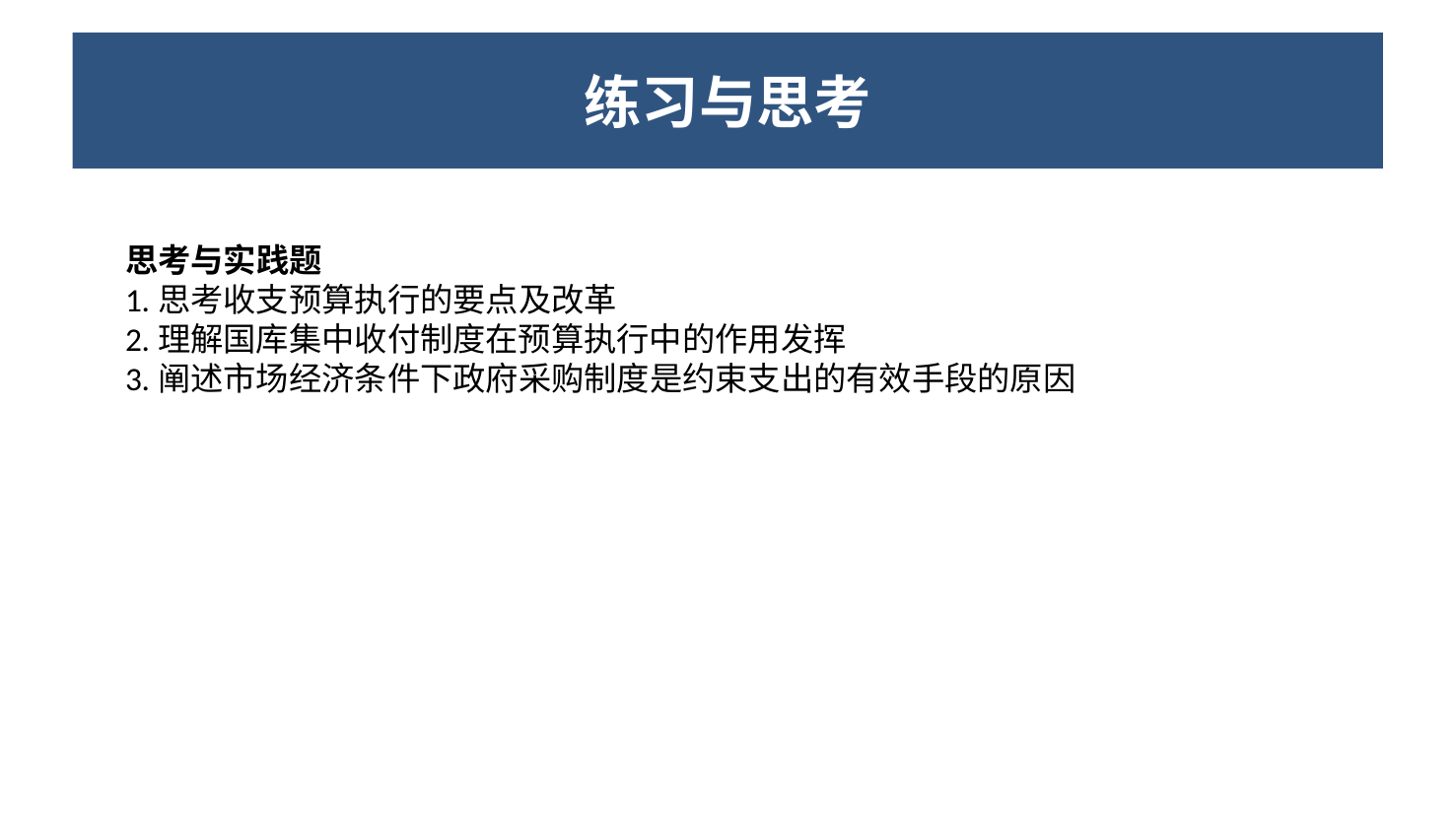

练习与思考
# 练习与思考

思考与实践题
1.思考收支预算执行的要点及改革
2.理解国库集中收付制度在预算执行中的作用发挥
3.阐述市场经济条件下政府采购制度是约束支出的有效手段的原因